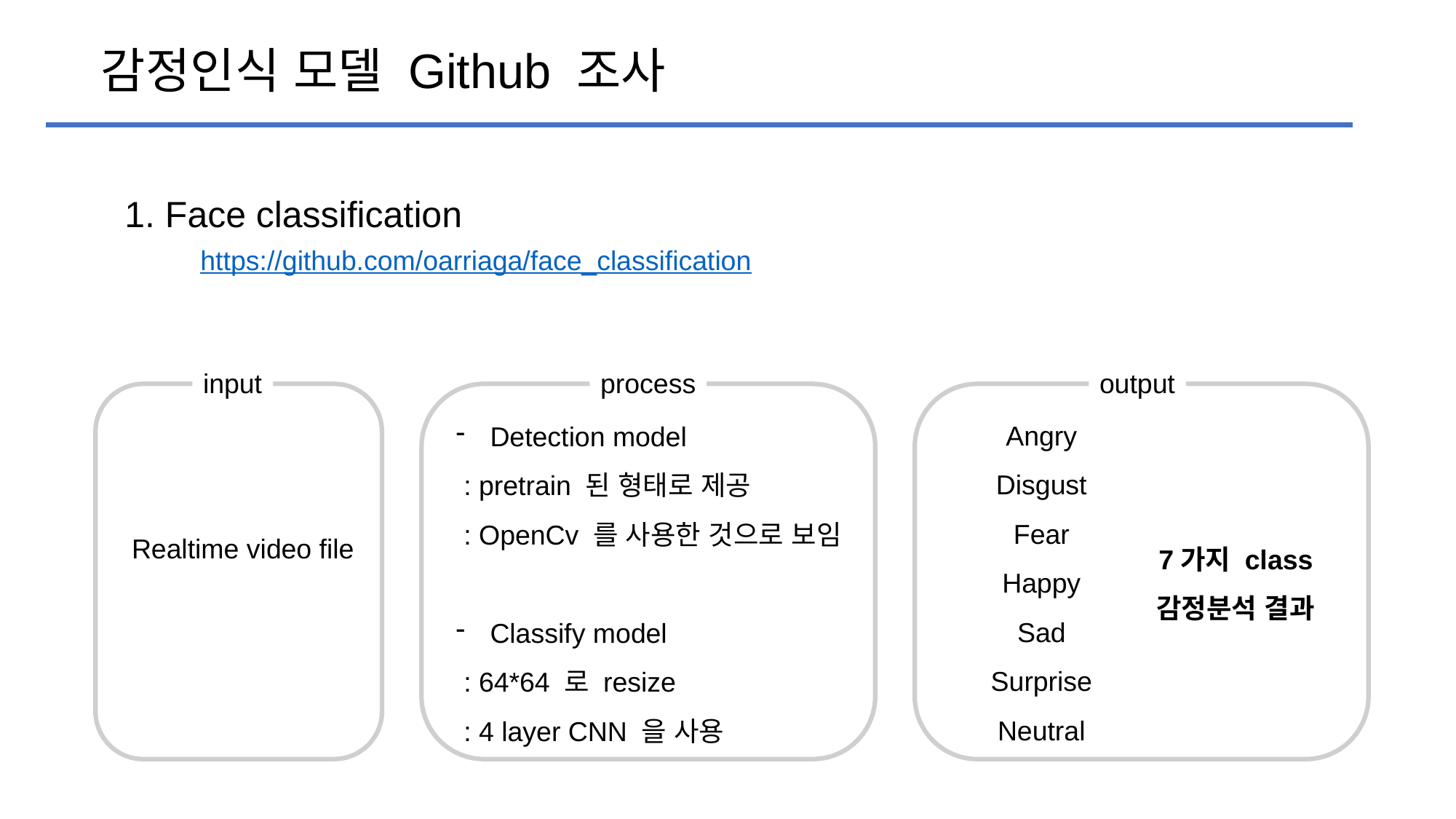

감정인식 모델 Github 조사
1. Face classification
https://github.com/oarriaga/face_classification

input
process
output

Angry
Disgust
Fear
Happy
Sad
Surprise
Neutral
Detection model
 : pretrain 된 형태로 제공
 : OpenCv 를 사용한 것으로 보임

Classify model
 : 64*64 로 resize
 : 4 layer CNN 을 사용

Realtime video file
7가지 class
감정분석 결과